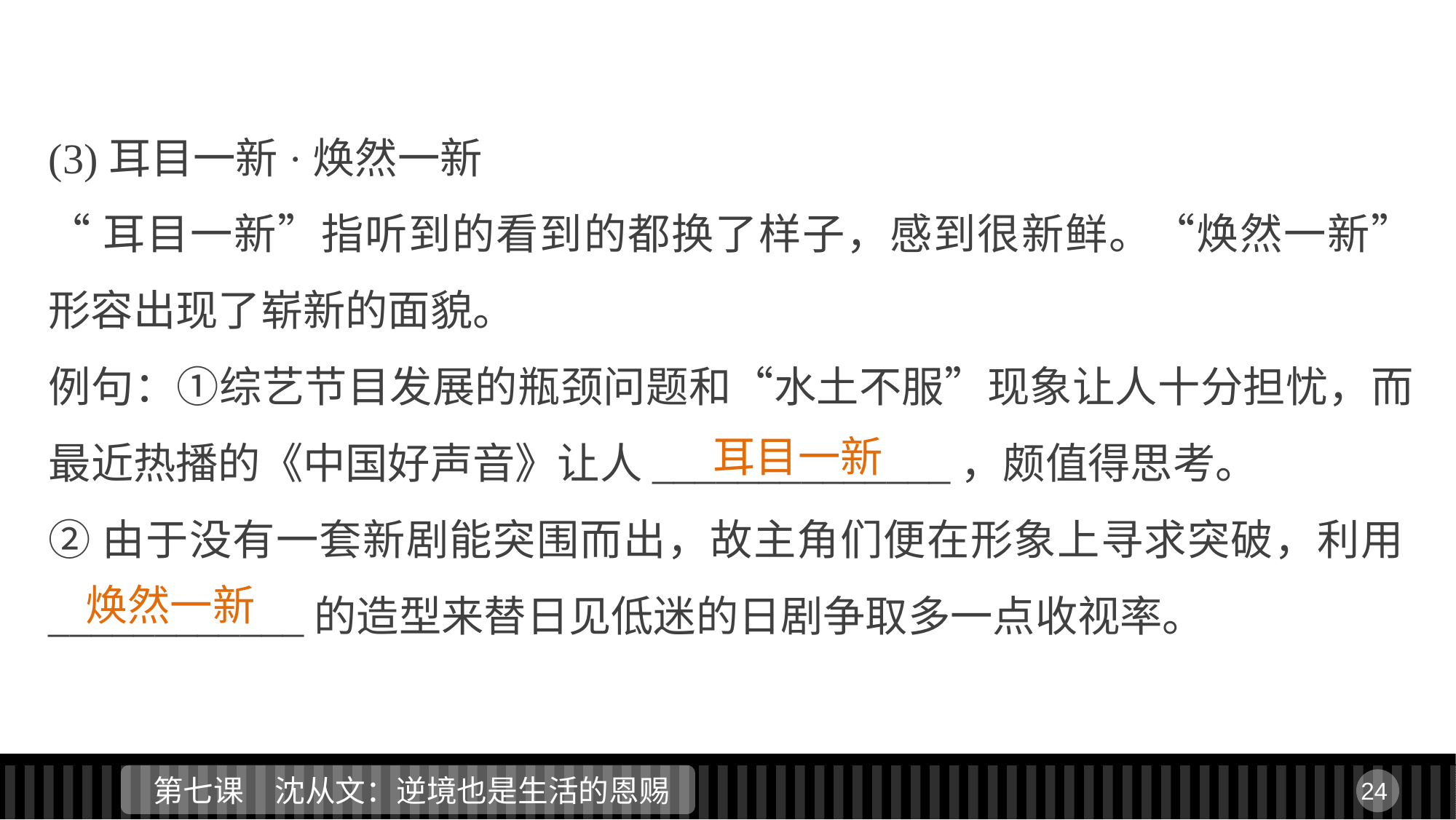

(3)耳目一新·焕然一新
“耳目一新”指听到的看到的都换了样子，感到很新鲜。“焕然一新”形容出现了崭新的面貌。
例句：①综艺节目发展的瓶颈问题和“水土不服”现象让人十分担忧，而最近热播的《中国好声音》让人______________，颇值得思考。
②由于没有一套新剧能突围而出，故主角们便在形象上寻求突破，利用____________的造型来替日见低迷的日剧争取多一点收视率。
耳目一新
焕然一新